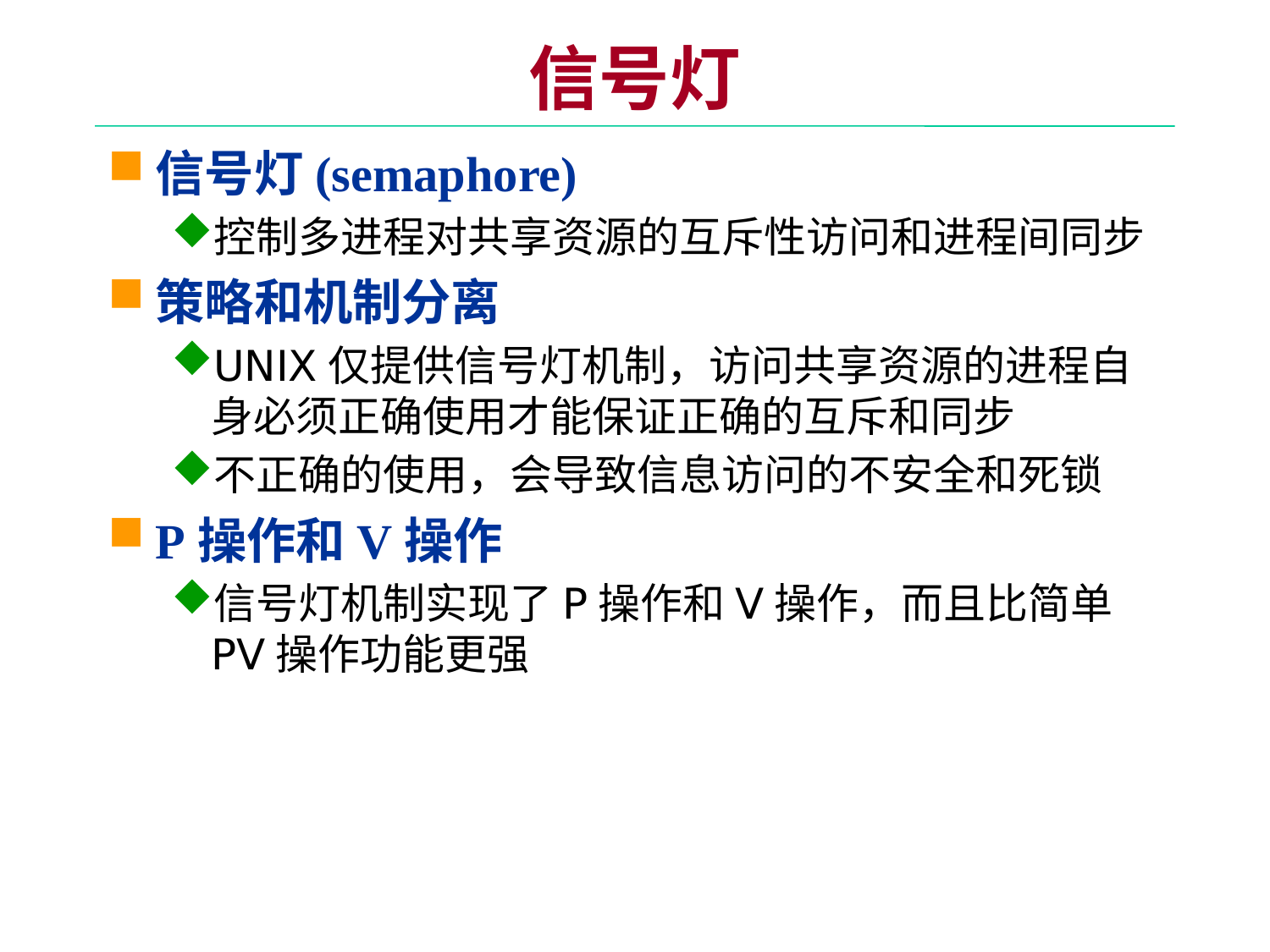

# 信号灯
信号灯(semaphore)
控制多进程对共享资源的互斥性访问和进程间同步
策略和机制分离
UNIX仅提供信号灯机制，访问共享资源的进程自身必须正确使用才能保证正确的互斥和同步
不正确的使用，会导致信息访问的不安全和死锁
P操作和V操作
信号灯机制实现了P操作和V操作，而且比简单PV操作功能更强